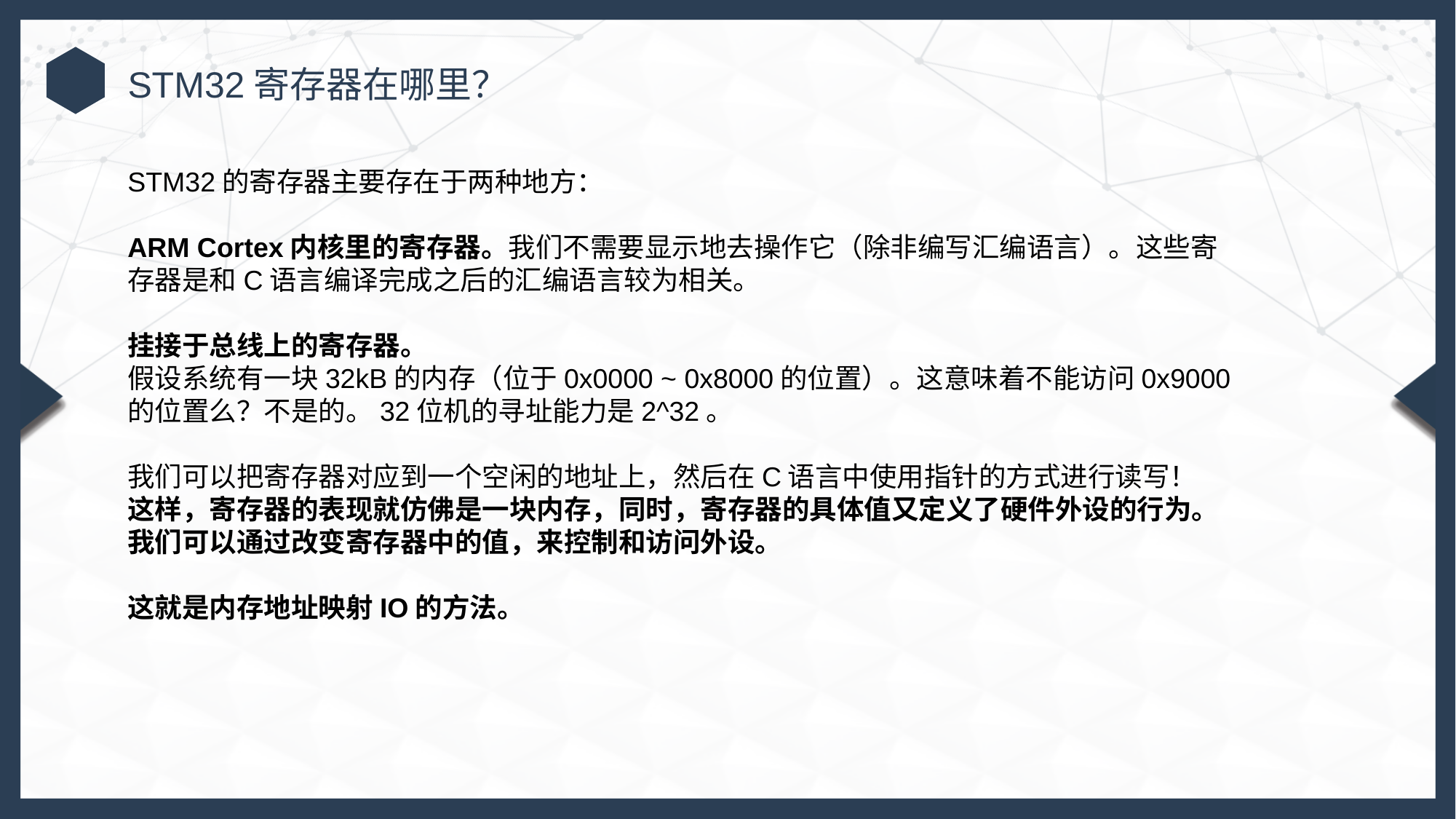

STM32寄存器在哪里？
STM32的寄存器主要存在于两种地方：

ARM Cortex内核里的寄存器。我们不需要显示地去操作它（除非编写汇编语言）。这些寄存器是和C语言编译完成之后的汇编语言较为相关。

挂接于总线上的寄存器。
假设系统有一块32kB的内存（位于0x0000 ~ 0x8000的位置）。这意味着不能访问0x9000的位置么？不是的。32位机的寻址能力是2^32。

我们可以把寄存器对应到一个空闲的地址上，然后在C语言中使用指针的方式进行读写！
这样，寄存器的表现就仿佛是一块内存，同时，寄存器的具体值又定义了硬件外设的行为。我们可以通过改变寄存器中的值，来控制和访问外设。

这就是内存地址映射IO的方法。
行业PPT模板http://www.1ppt.com/hangye/